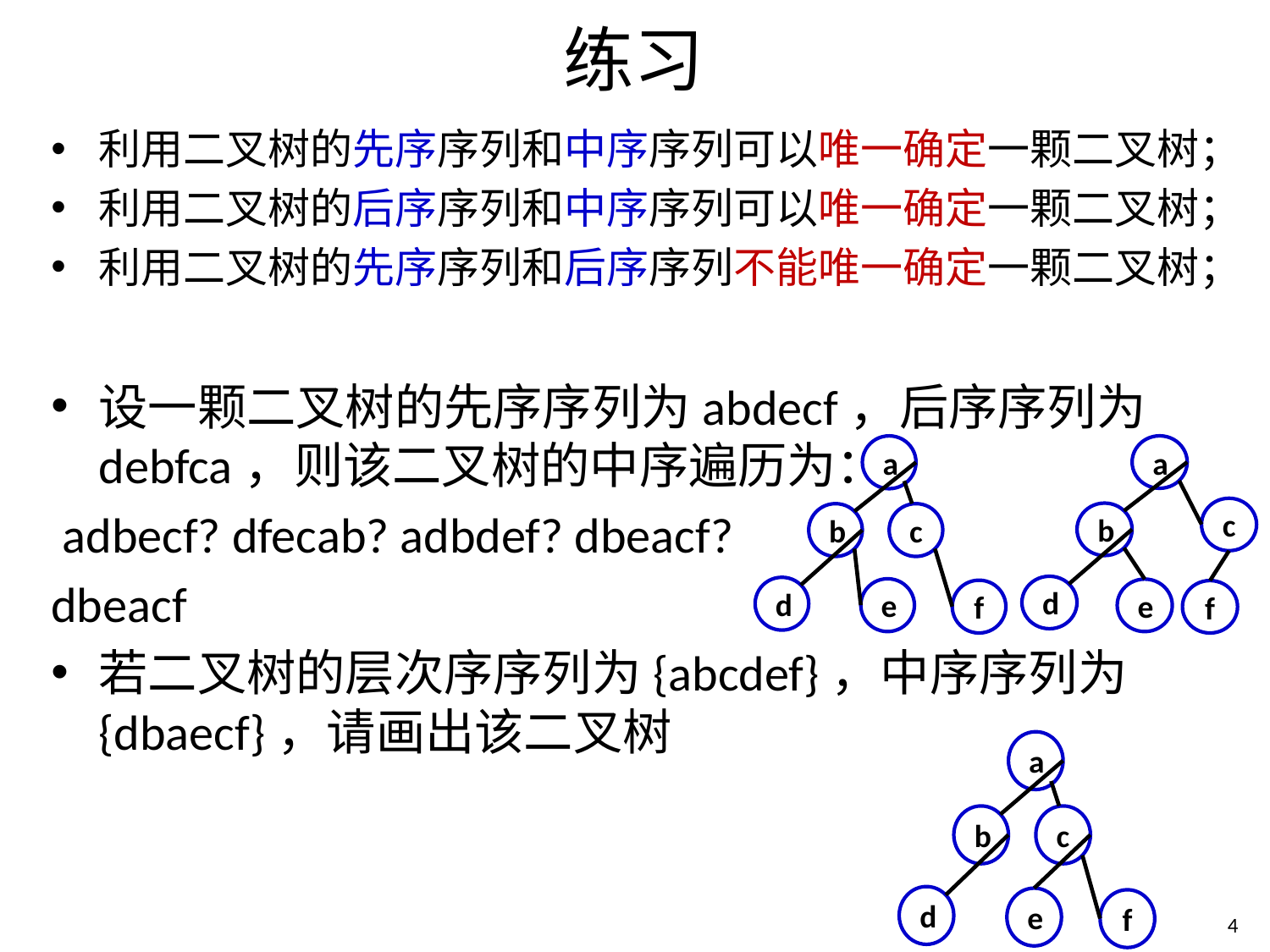

# 练习
利用二叉树的先序序列和中序序列可以唯一确定一颗二叉树；
利用二叉树的后序序列和中序序列可以唯一确定一颗二叉树；
利用二叉树的先序序列和后序序列不能唯一确定一颗二叉树；

设一颗二叉树的先序序列为abdecf，后序序列为debfca，则该二叉树的中序遍历为：
 adbecf? dfecab? adbdef? dbeacf?
dbeacf
若二叉树的层次序序列为{abcdef}，中序序列为{dbaecf}，请画出该二叉树

a
b
c
d
e
f
a
c
b
d
e
f
a
b
c
d
e
f
4